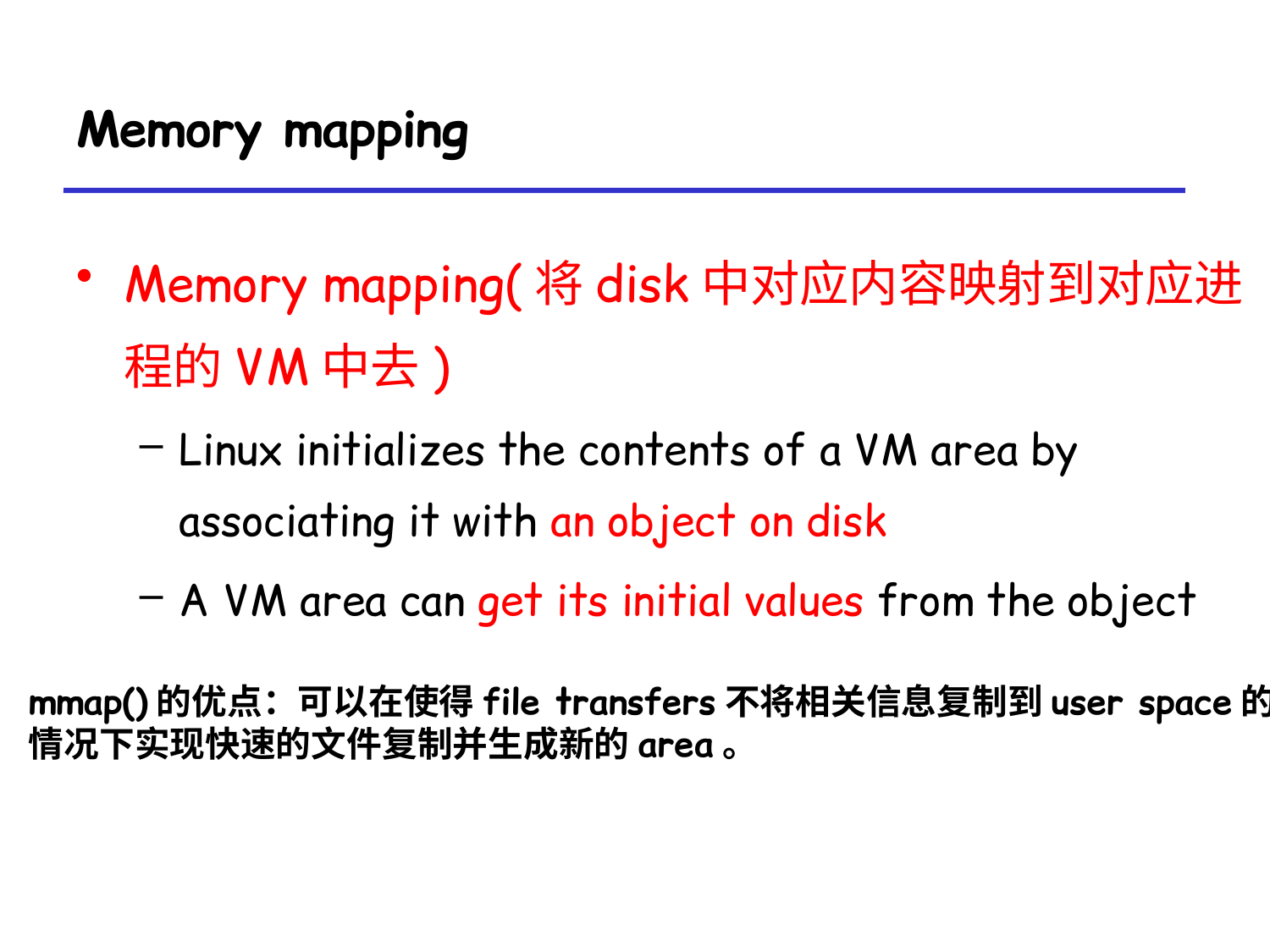

# Memory mapping
Memory mapping(将disk中对应内容映射到对应进程的VM中去)
Linux initializes the contents of a VM area by associating it with an object on disk
A VM area can get its initial values from the object
mmap()的优点：可以在使得file transfers不将相关信息复制到user space的
情况下实现快速的文件复制并生成新的area。
27